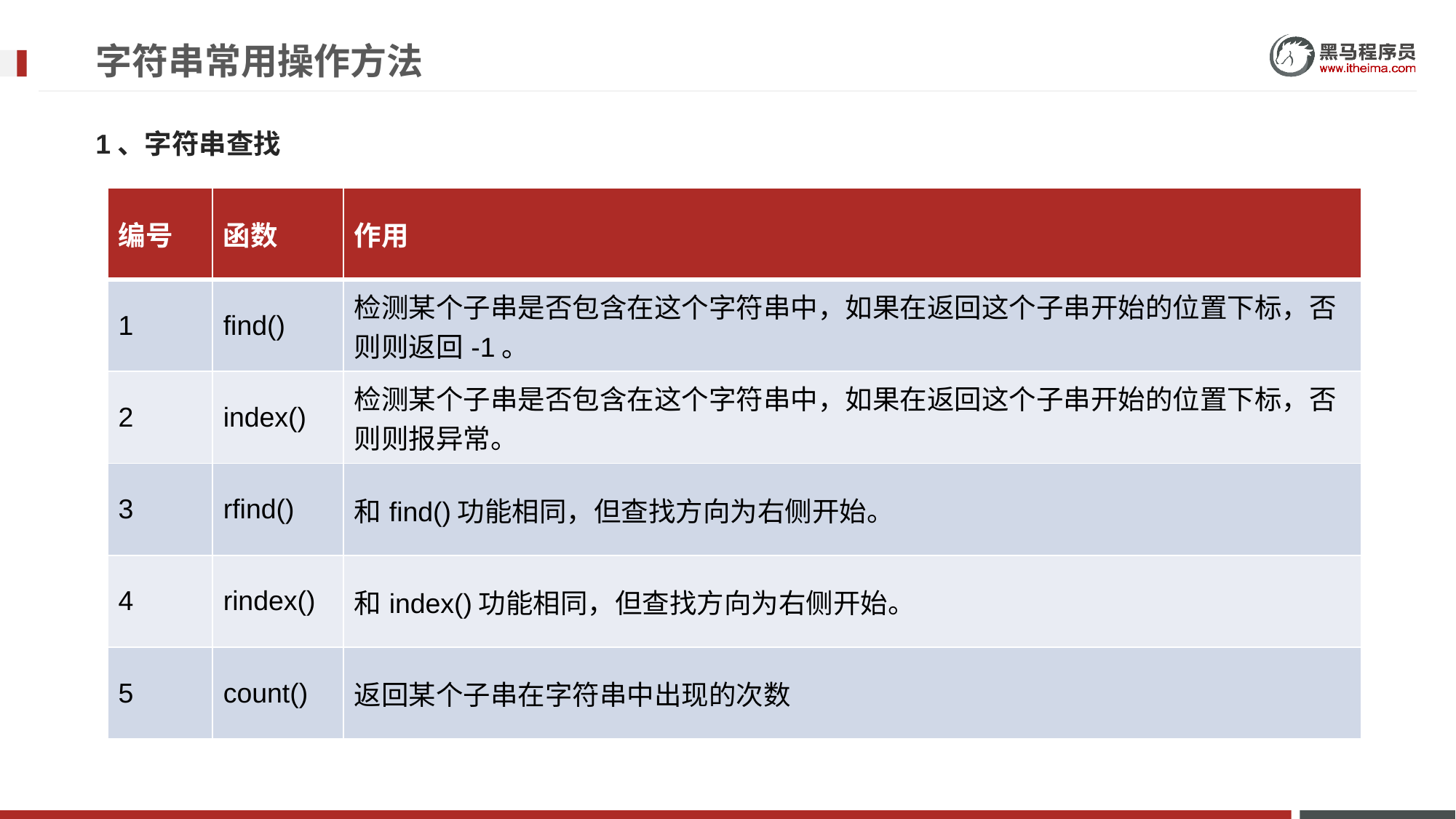

# 字符串常用操作方法
1、字符串查找
| 编号 | 函数 | 作用 |
| --- | --- | --- |
| 1 | find() | 检测某个子串是否包含在这个字符串中，如果在返回这个子串开始的位置下标，否则则返回-1。 |
| 2 | index() | 检测某个子串是否包含在这个字符串中，如果在返回这个子串开始的位置下标，否则则报异常。 |
| 3 | rfind() | 和find()功能相同，但查找方向为右侧开始。 |
| 4 | rindex() | 和index()功能相同，但查找方向为右侧开始。 |
| 5 | count() | 返回某个子串在字符串中出现的次数 |